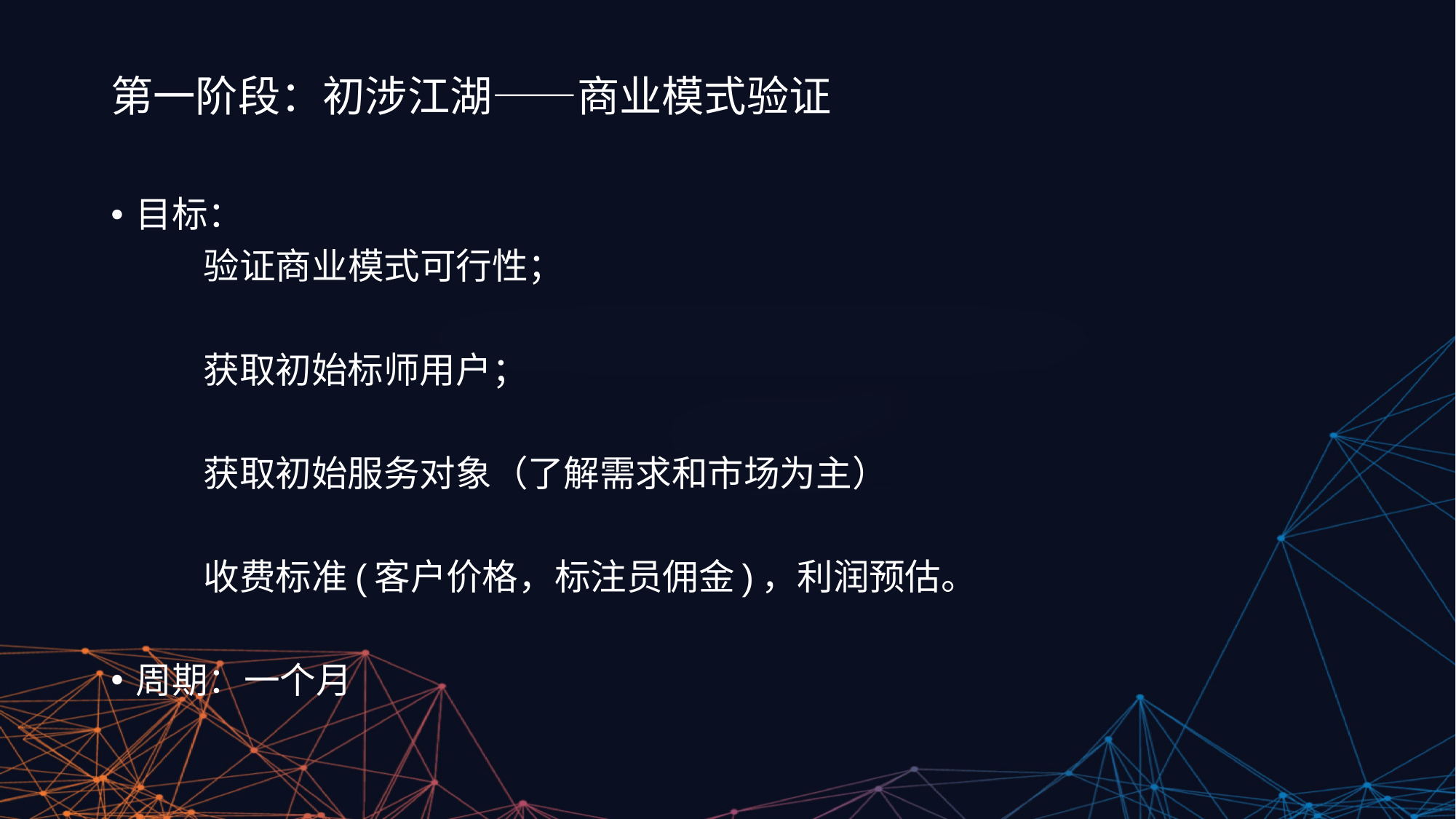

# 第一阶段：初涉江湖——商业模式验证
目标：
	验证商业模式可行性；

	获取初始标师用户；

	获取初始服务对象（了解需求和市场为主）

	收费标准(客户价格，标注员佣金)，利润预估。

周期：一个月